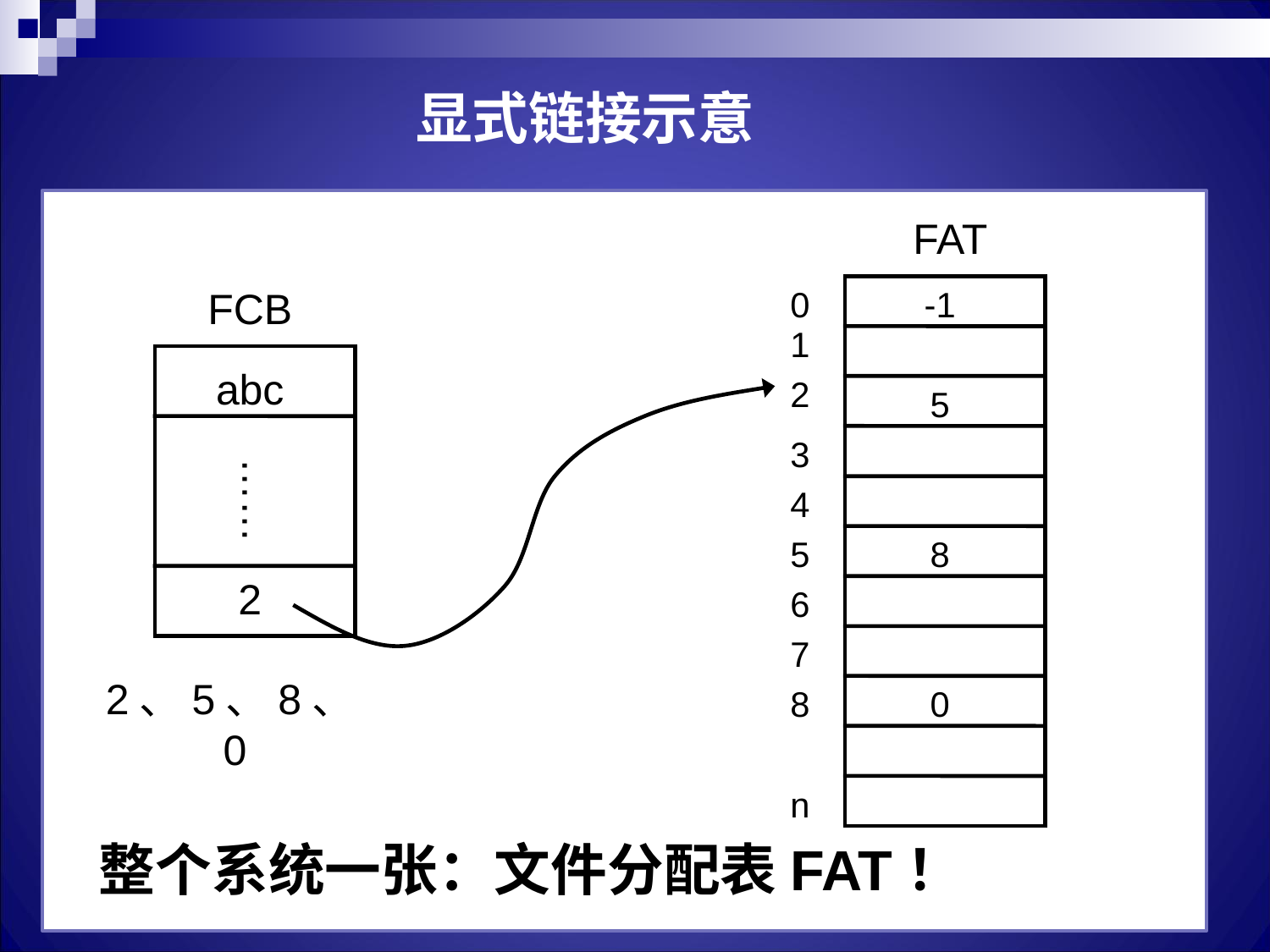

显式链接示意

FAT
FCB
0

-1
1

abc
2

5

3

……
4

5

8

2
6

7

2、5、8、0
8

0

n

 整个系统一张：文件分配表FAT！